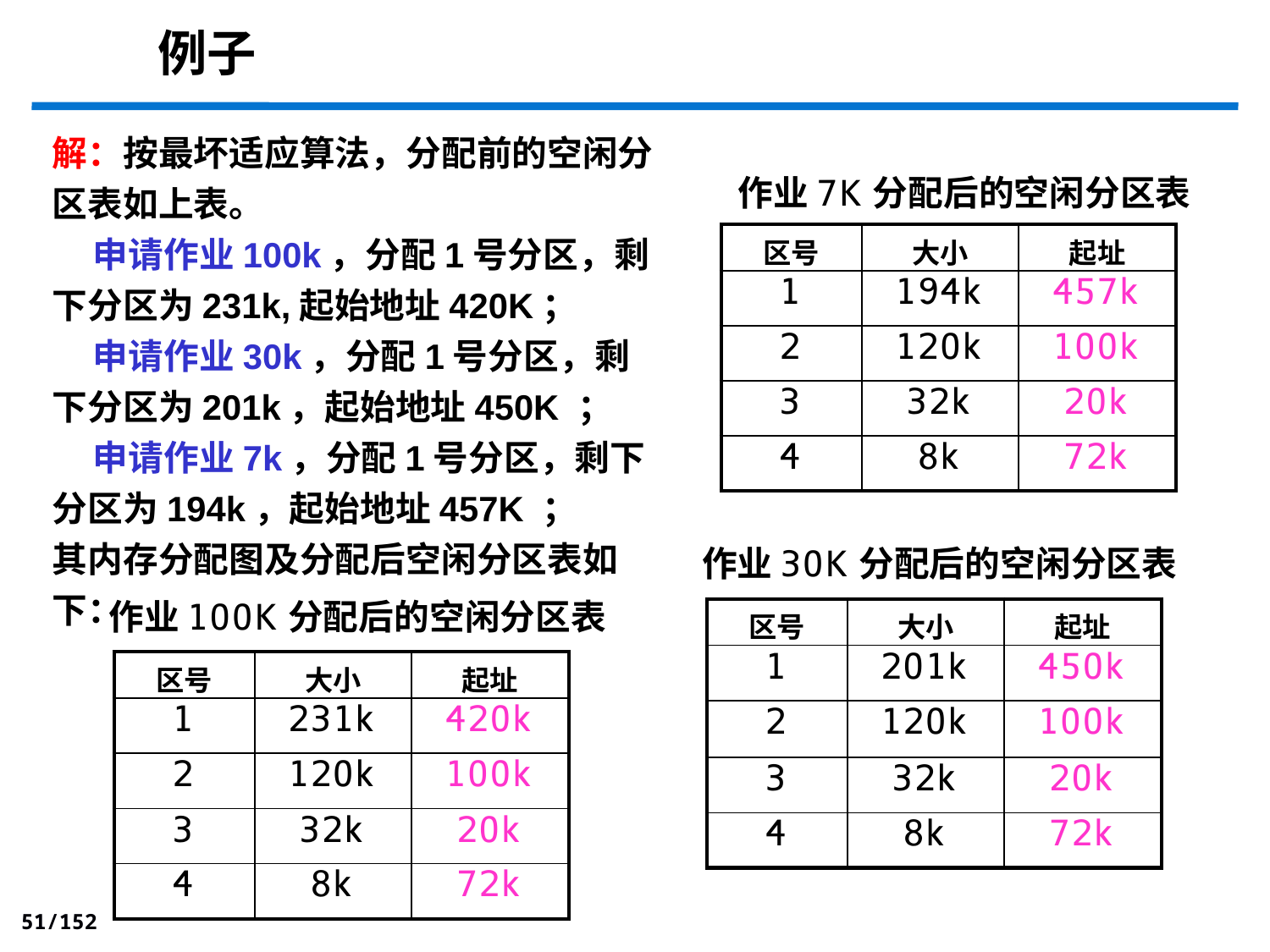

例子
解：按最坏适应算法，分配前的空闲分区表如上表。
    申请作业100k，分配1号分区，剩下分区为231k,起始地址420K；
    申请作业30k，分配1号分区，剩下分区为201k，起始地址450K ；
    申请作业7k，分配1号分区，剩下分区为194k，起始地址457K ；
其内存分配图及分配后空闲分区表如下：
作业7K分配后的空闲分区表
| 区号 | 大小 | 起址 |
| --- | --- | --- |
| 1 | 194k | 457k |
| 2 | 120k | 100k |
| 3 | 32k | 20k |
| 4 | 8k | 72k |
作业30K分配后的空闲分区表
作业100K分配后的空闲分区表
| 区号 | 大小 | 起址 |
| --- | --- | --- |
| 1 | 201k | 450k |
| 2 | 120k | 100k |
| 3 | 32k | 20k |
| 4 | 8k | 72k |
| 区号 | 大小 | 起址 |
| --- | --- | --- |
| 1 | 231k | 420k |
| 2 | 120k | 100k |
| 3 | 32k | 20k |
| 4 | 8k | 72k |